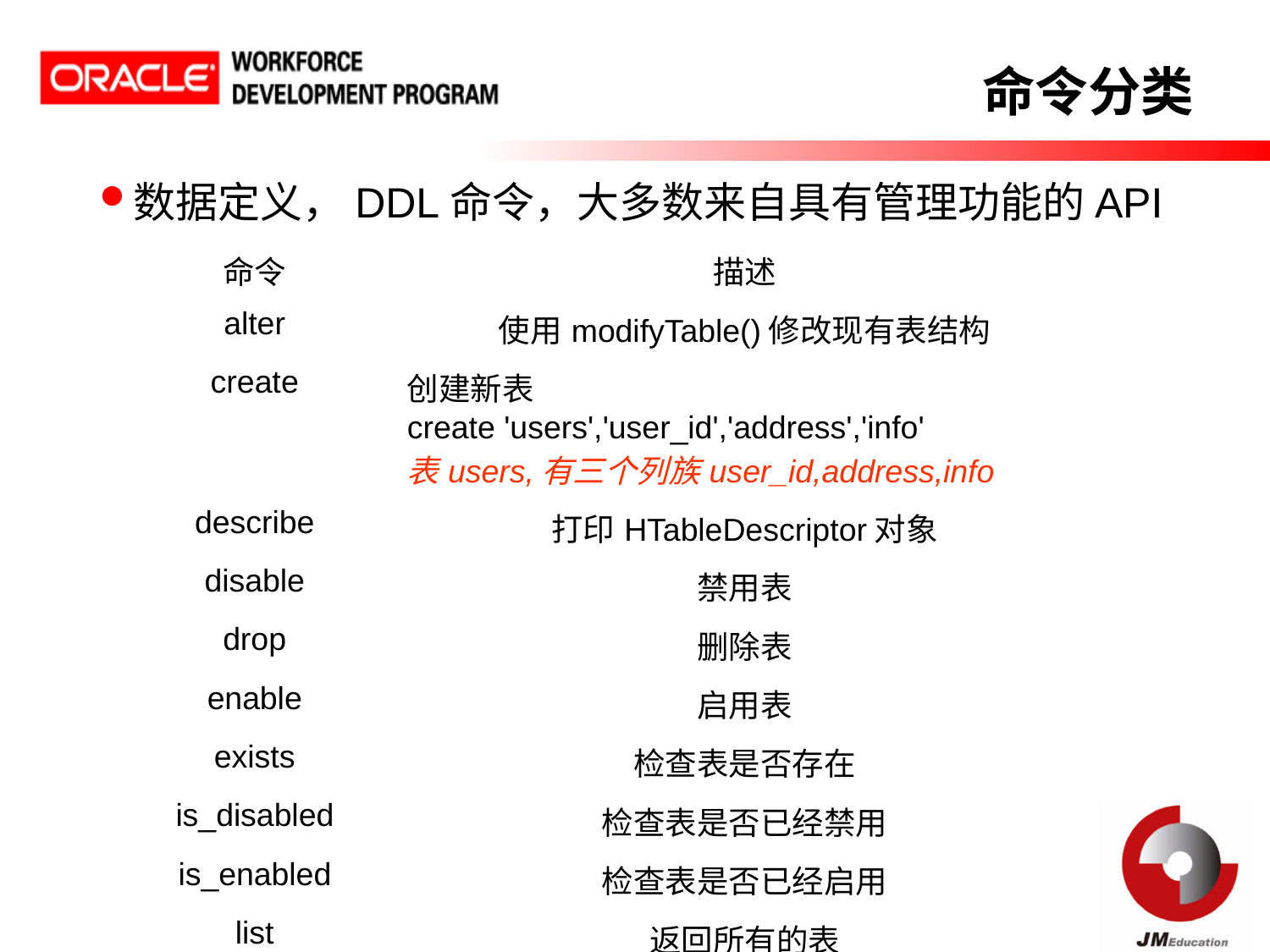

命令分类
数据定义，DDL命令，大多数来自具有管理功能的API
| 命令 | 描述 |
| --- | --- |
| alter | 使用modifyTable()修改现有表结构 |
| create | 创建新表 create 'users','user\_id','address','info' 表users,有三个列族user\_id,address,info |
| describe | 打印HTableDescriptor对象 |
| disable | 禁用表 |
| drop | 删除表 |
| enable | 启用表 |
| exists | 检查表是否存在 |
| is\_disabled | 检查表是否已经禁用 |
| is\_enabled | 检查表是否已经启用 |
| list | 返回所有的表 |